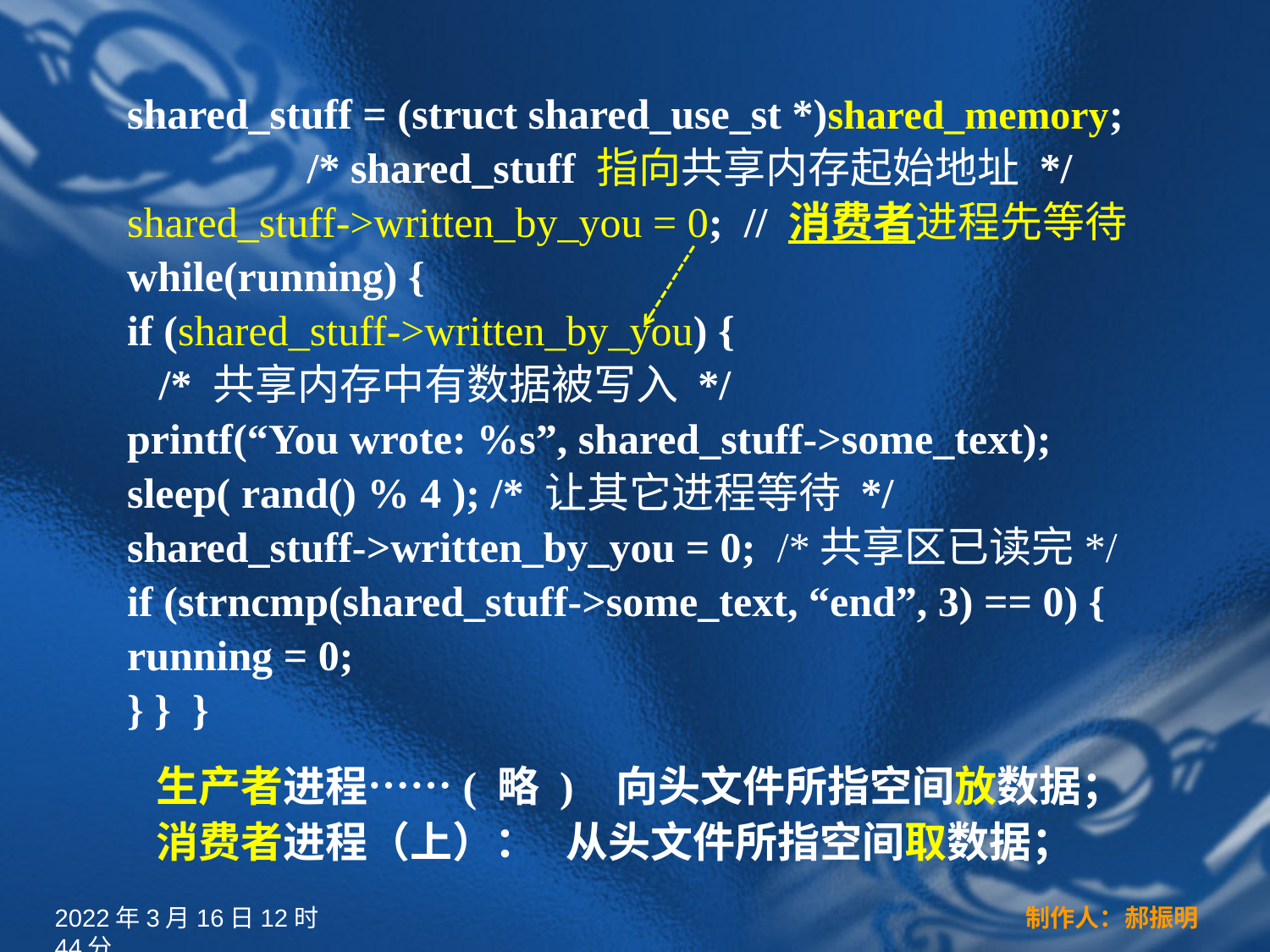

#
shared_stuff = (struct shared_use_st *)shared_memory;
                 /* shared_stuff 指向共享内存起始地址 */
shared_stuff->written_by_you = 0;  // 消费者进程先等待
while(running) {
if (shared_stuff->written_by_you) {
   /* 共享内存中有数据被写入 */
printf(“You wrote: %s”, shared_stuff->some_text);
sleep( rand() % 4 ); /* 让其它进程等待 */
shared_stuff->written_by_you = 0;  /*共享区已读完*/
if (strncmp(shared_stuff->some_text, “end”, 3) == 0) {
running = 0;
} }  }
  生产者进程……( 略 )   向头文件所指空间放数据；
  消费者进程（上）：   从头文件所指空间取数据；
2022年3月16日12时44分
制作人：郝振明